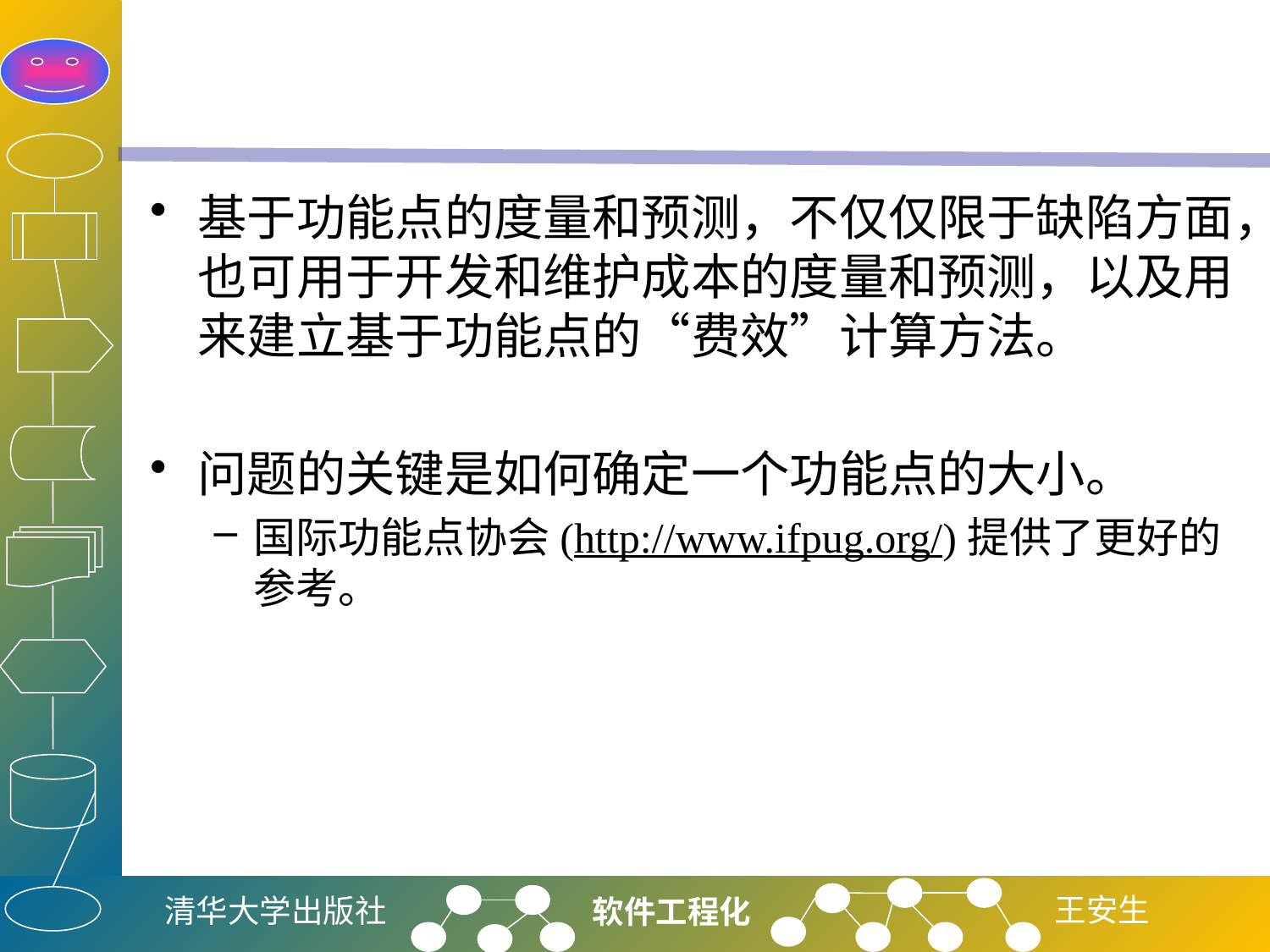

#
基于功能点的度量和预测，不仅仅限于缺陷方面，也可用于开发和维护成本的度量和预测，以及用来建立基于功能点的“费效”计算方法。

问题的关键是如何确定一个功能点的大小。
国际功能点协会(http://www.ifpug.org/)提供了更好的参考。